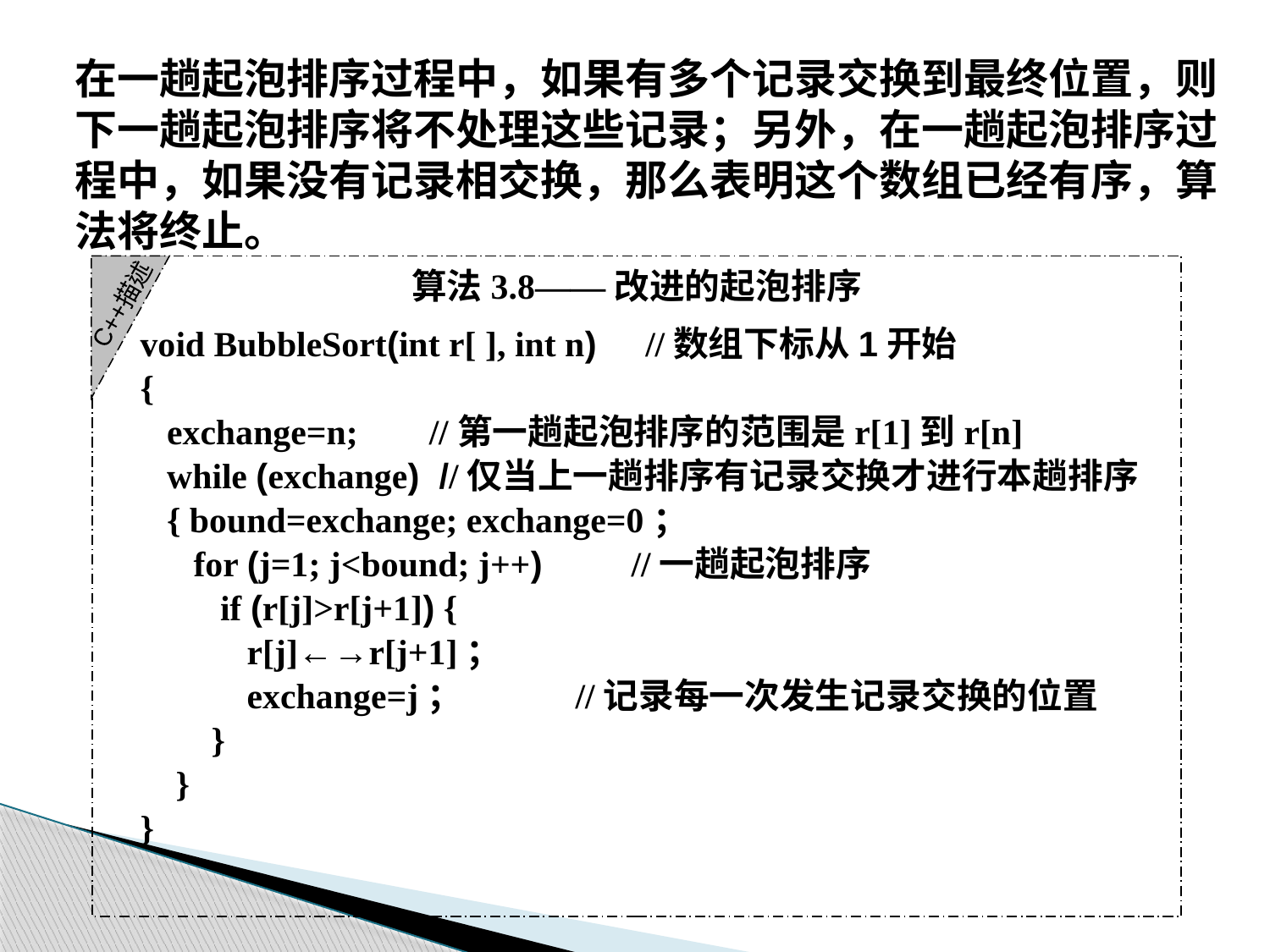

在一趟起泡排序过程中，如果有多个记录交换到最终位置，则下一趟起泡排序将不处理这些记录；另外，在一趟起泡排序过程中，如果没有记录相交换，那么表明这个数组已经有序，算法将终止。

C++描述
算法3.8——改进的起泡排序
    void BubbleSort(int r[ ], int n)     //数组下标从1开始
    {
       exchange=n;        //第一趟起泡排序的范围是r[1]到r[n]
       while (exchange)  //仅当上一趟排序有记录交换才进行本趟排序
       { bound=exchange; exchange=0；
          for (j=1; j<bound; j++)          //一趟起泡排序
             if (r[j]>r[j+1]) {
                r[j]←→r[j+1]；
                exchange=j；             //记录每一次发生记录交换的位置
            }
        }
    }